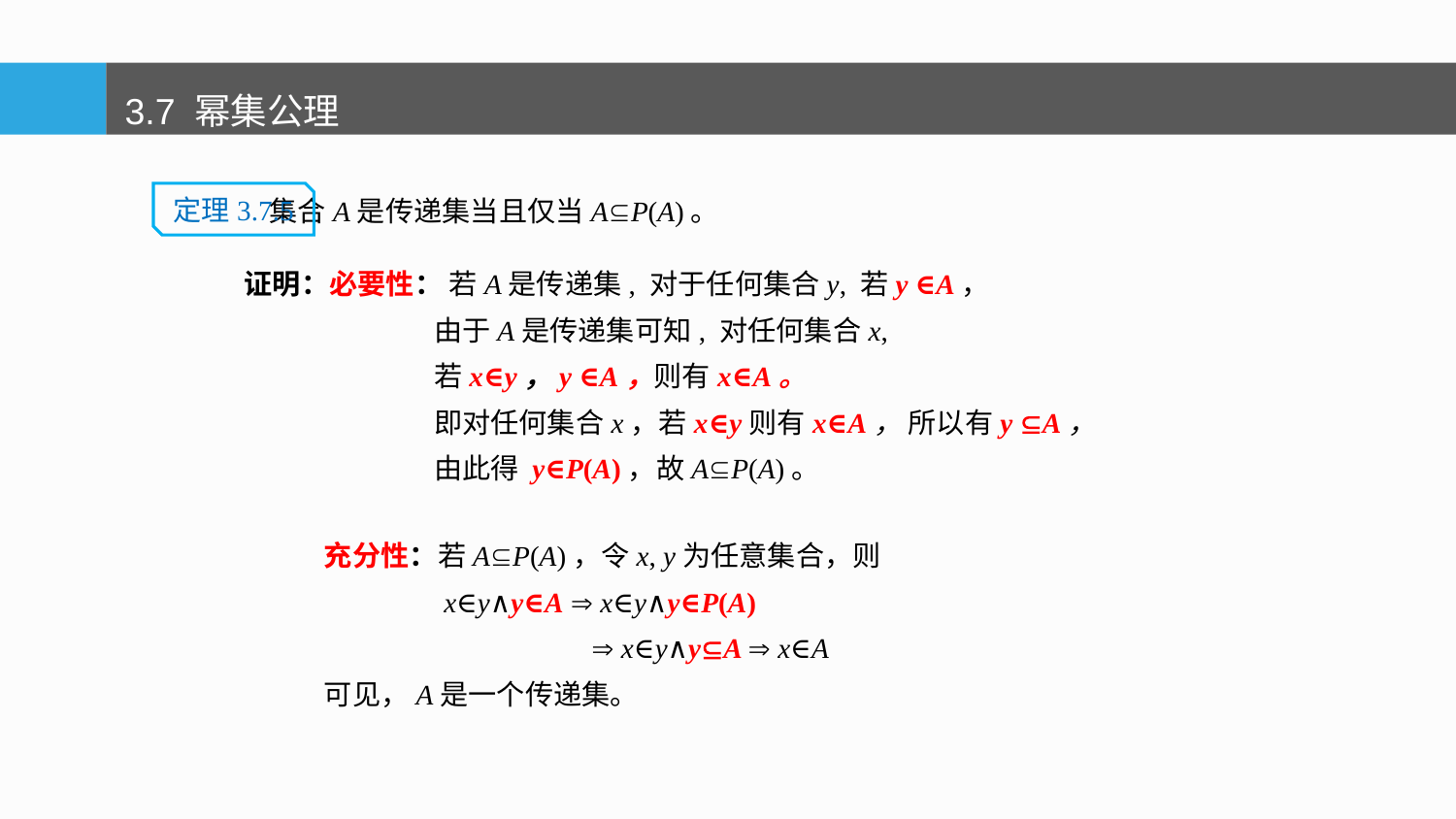

3.7 幂集公理

定理3.7.5

集合A是传递集当且仅当A⊆P(A)。

证明：必要性： 若A是传递集, 对于任何集合y, 若y ∈A，
                             由于A是传递集可知, 对任何集合x,
                             若x∈y，y ∈A，则有x∈A。
                             即对任何集合x，若x∈y则有x∈A， 所以有y ⊆A，
                             由此得 y∈P(A)，故A⊆P(A)。

充分性：若A⊆P(A)，令x, y为任意集合，则
                 x∈y∧y∈A ⇒ x∈y∧y∈P(A)
                                      ⇒ x∈y∧y⊆A ⇒ x∈A
可见，A是一个传递集。